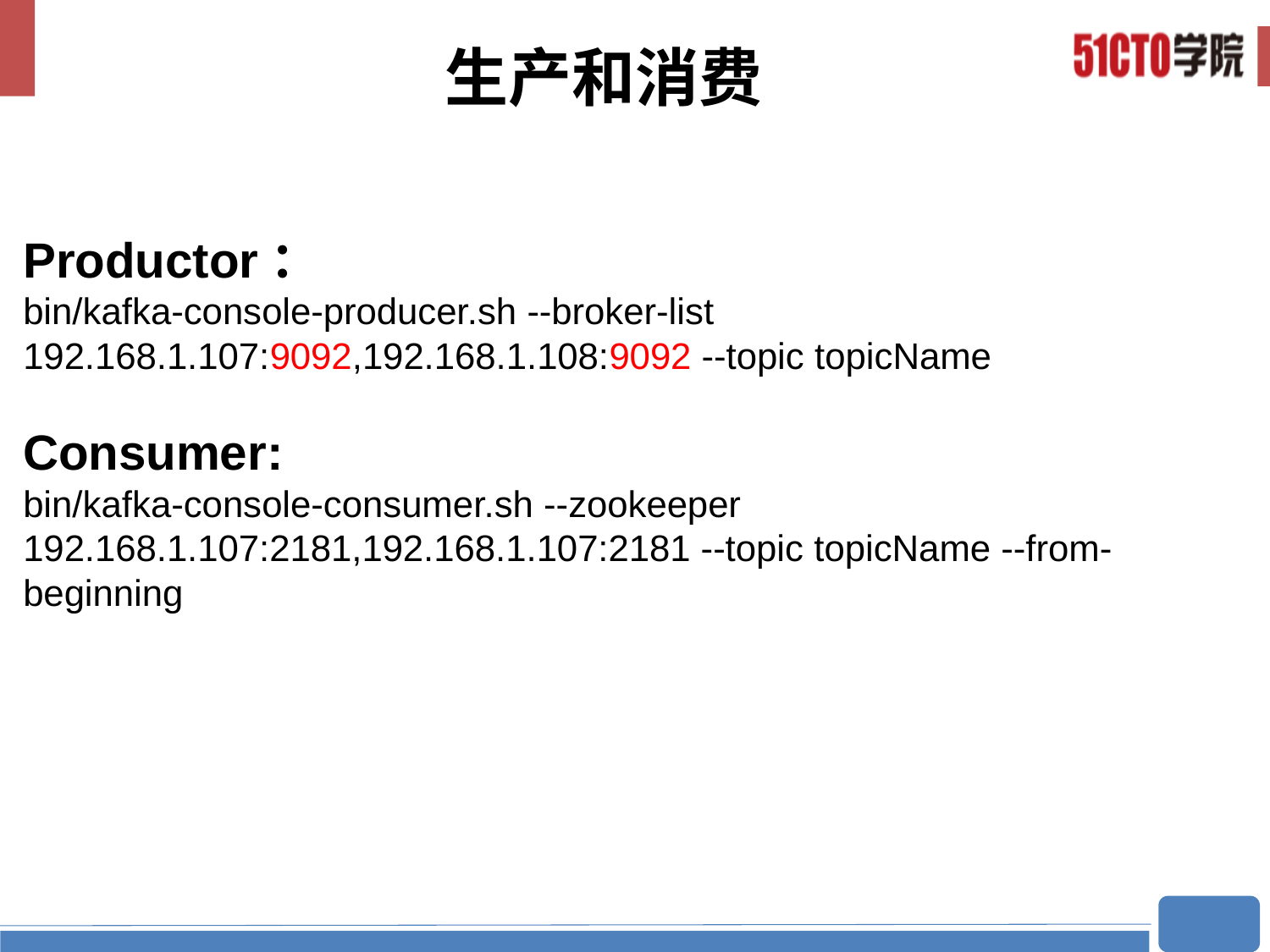

生产和消费
Productor：
bin/kafka-console-producer.sh --broker-list
192.168.1.107:9092,192.168.1.108:9092 --topic topicName

Consumer:
bin/kafka-console-consumer.sh --zookeeper 192.168.1.107:2181,192.168.1.107:2181 --topic topicName --from-beginning